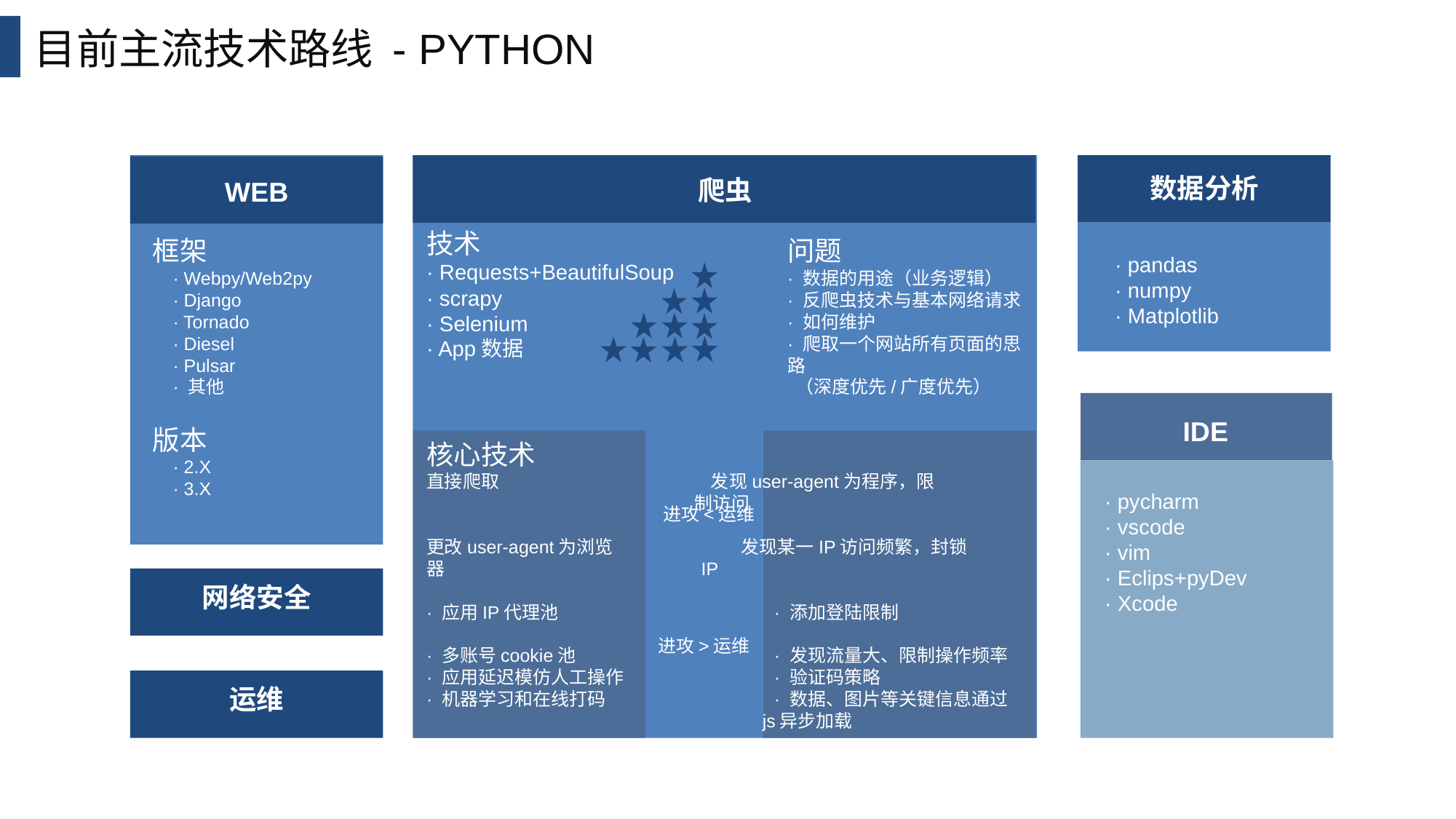

目前主流技术路线 - PYTHON

数据分析
爬虫
WEB

技术
· Requests+BeautifulSoup
· scrapy
· Selenium
· App数据

核心技术
直接爬取                                                     发现user-agent为程序，限
                                                                  制访问

更改user-agent为浏览                                发现某一IP访问频繁，封锁
器                                                               IP

· 应用IP代理池 		    · 添加登陆限制
· 多账号cookie池 		    · 发现流量大、限制操作频率
· 应用延迟模仿人工操作 		    · 验证码策略
· 机器学习和在线打码 		    · 数据、图片等关键信息通过
                                                                  js异步加载

框架
    · Webpy/Web2py
    · Django
    · Tornado
    · Diesel
    · Pulsar
    · 其他

版本
    · 2.X
    · 3.X
问题
· 数据的用途（业务逻辑）
· 反爬虫技术与基本网络请求
· 如何维护
· 爬取一个网站所有页面的思路
 （深度优先/广度优先）
· pandas
· numpy
· Matplotlib

IDE

· pycharm
· vscode
· vim
· Eclips+pyDev
· Xcode
进攻<运维

网络安全
进攻>运维

运维